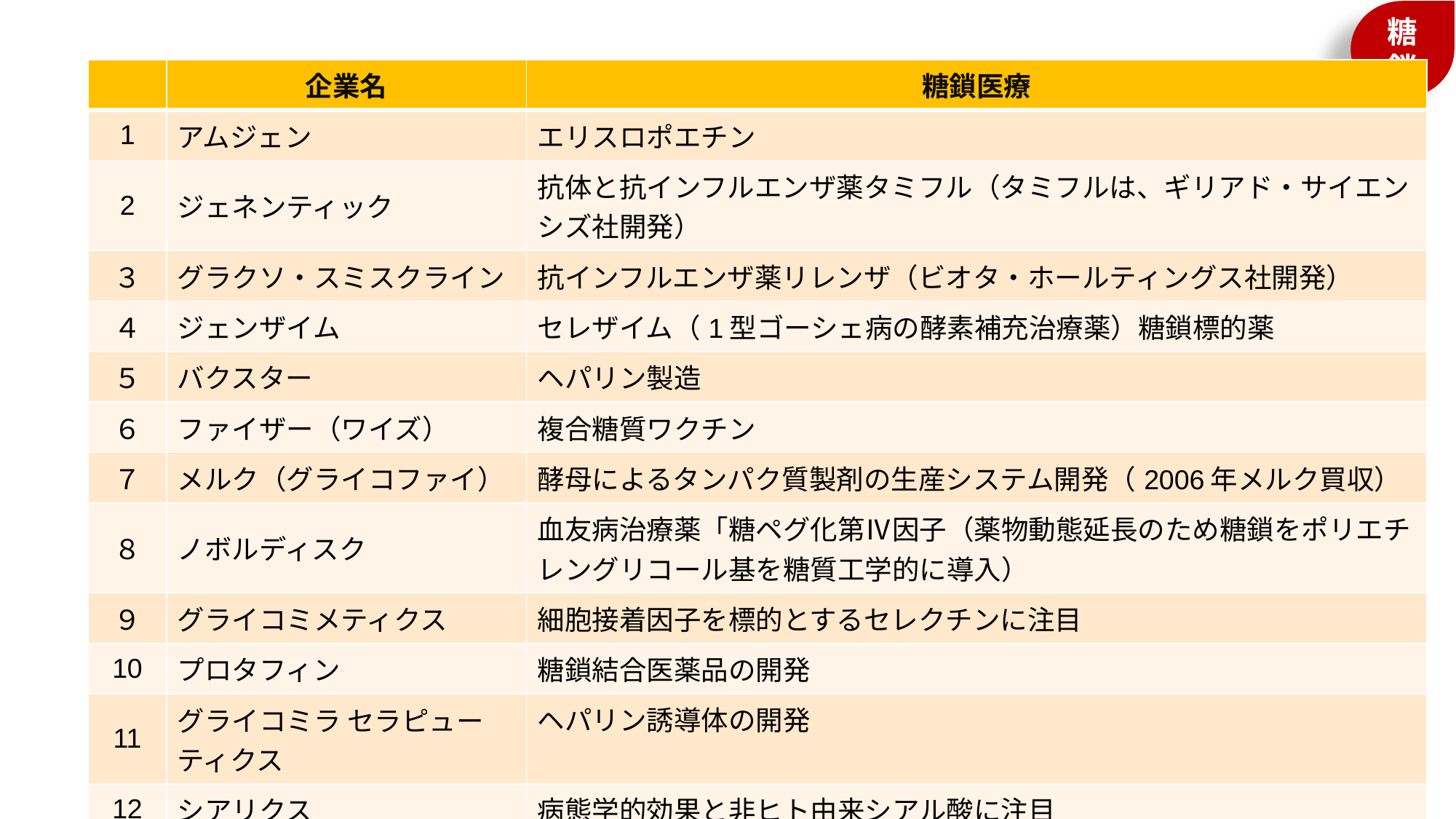

|  | 企業名 | 糖鎖医療 |
| --- | --- | --- |
| 1 | アムジェン | エリスロポエチン |
| 2 | ジェネンティック | 抗体と抗インフルエンザ薬タミフル（タミフルは、ギリアド・サイエンシズ社開発） |
| ３ | グラクソ・スミスクライン | 抗インフルエンザ薬リレンザ（ビオタ・ホールティングス社開発） |
| ４ | ジェンザイム | セレザイム（1型ゴーシェ病の酵素補充治療薬）糖鎖標的薬 |
| ５ | バクスター | ヘパリン製造 |
| ６ | ファイザー（ワイズ） | 複合糖質ワクチン |
| ７ | メルク（グライコファイ） | 酵母によるタンパク質製剤の生産システム開発（2006年メルク買収） |
| ８ | ノボルディスク | 血友病治療薬「糖ペグ化第Ⅳ因子（薬物動態延長のため糖鎖をポリエチレングリコール基を糖質工学的に導入） |
| ９ | グライコミメティクス | 細胞接着因子を標的とするセレクチンに注目 |
| 10 | プロタフィン | 糖鎖結合医薬品の開発 |
| 11 | グライコミラ セラピューティクス | ヘパリン誘導体の開発 |
| 12 | シアリクス | 病態学的効果と非ヒト由来シアル酸に注目 |
| 13 | モメンタ | ヘパリンとヘパラン硫酸 |
| 14 | バイオマリン | 酵素補充療法に関する糖鎖標的薬 |